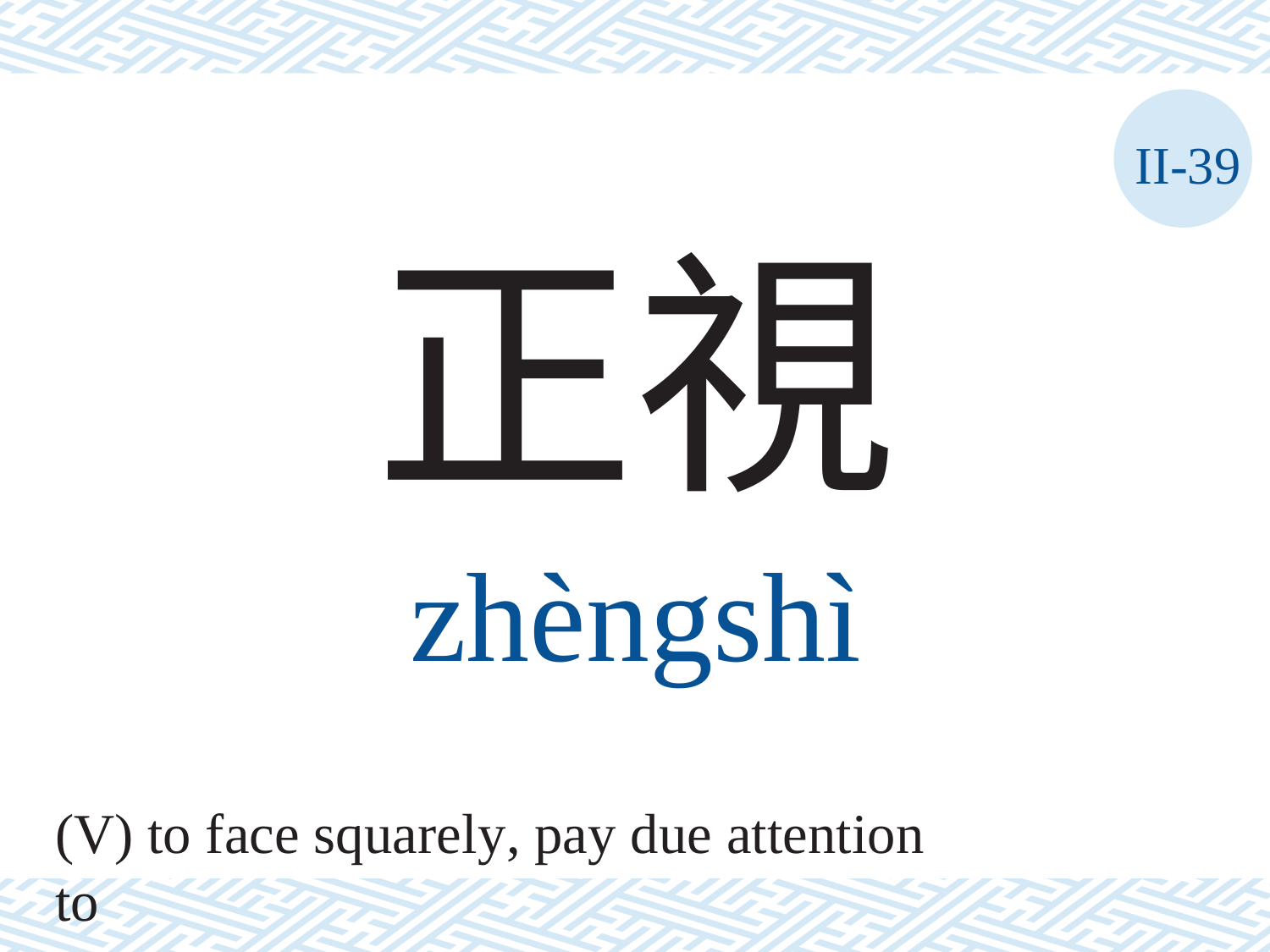

II-39
正視
zhèngshì
(V) to face squarely, pay due attention to